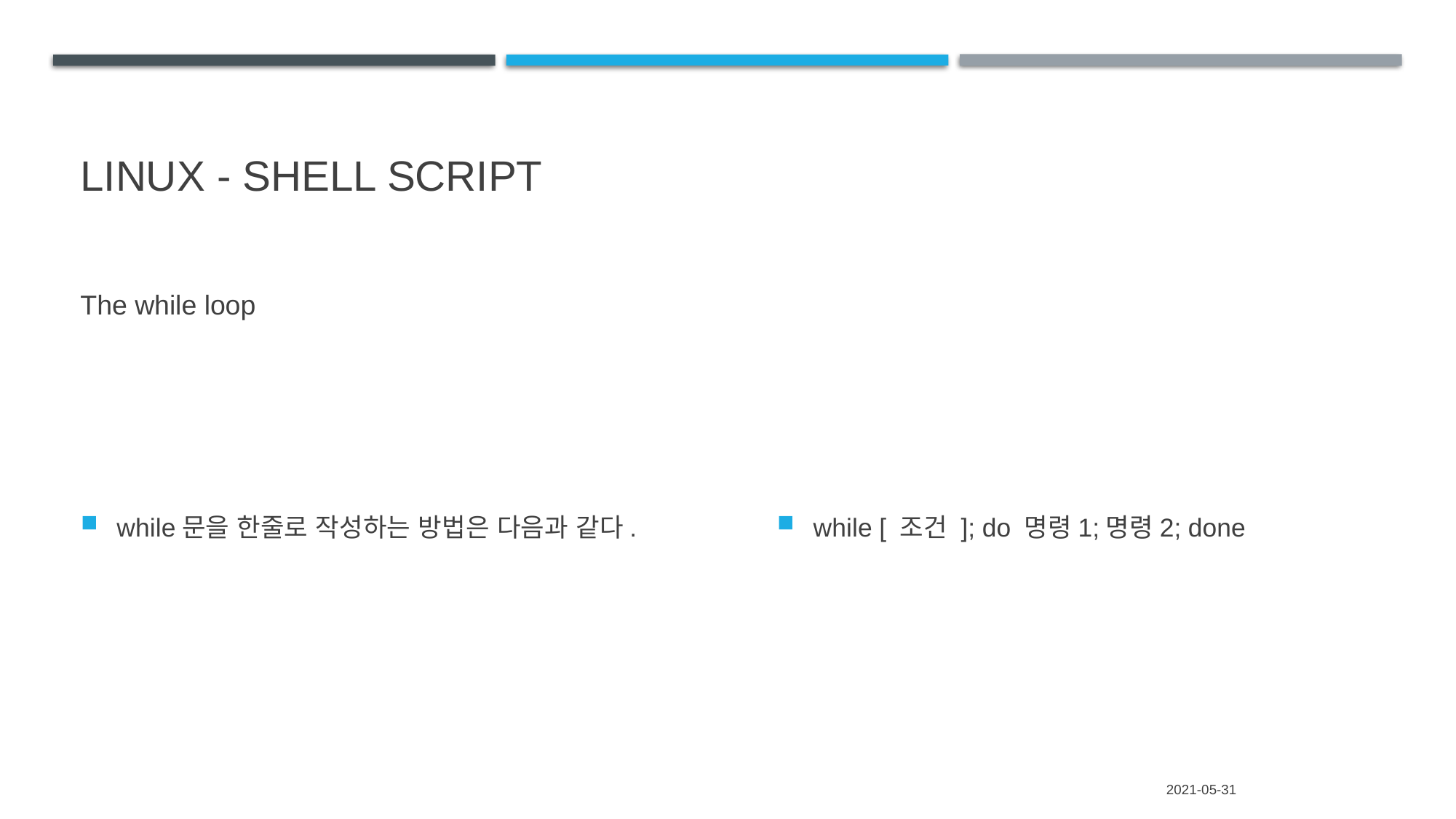

# Linux - shell script
The while loop
while문을 한줄로 작성하는 방법은 다음과 같다.
while [ 조건 ]; do 명령1;명령2; done
2021-05-31